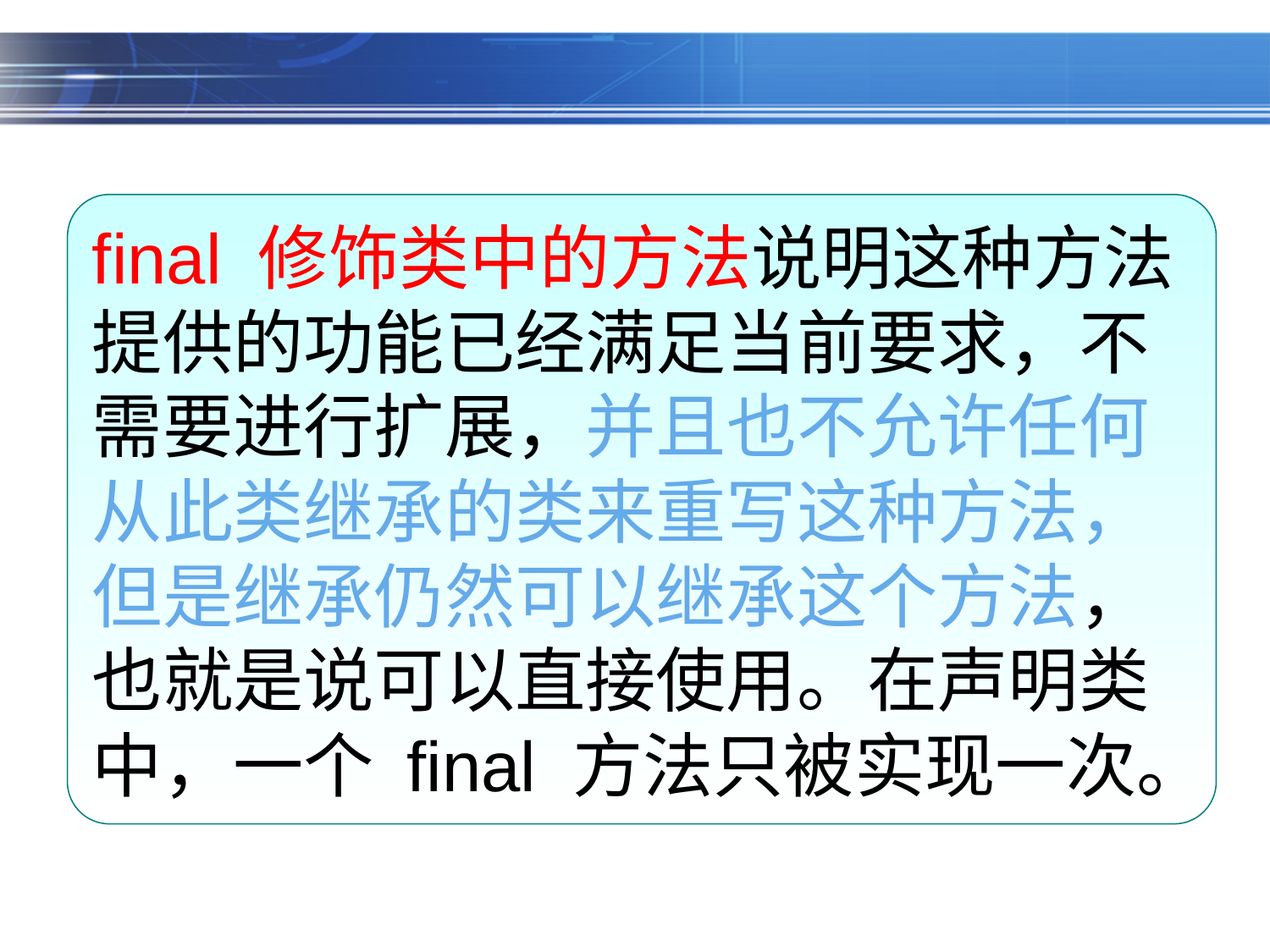

final 修饰类中的方法说明这种方法提供的功能已经满足当前要求，不需要进行扩展，并且也不允许任何从此类继承的类来重写这种方法，但是继承仍然可以继承这个方法，也就是说可以直接使用。在声明类中，一个 final 方法只被实现一次。